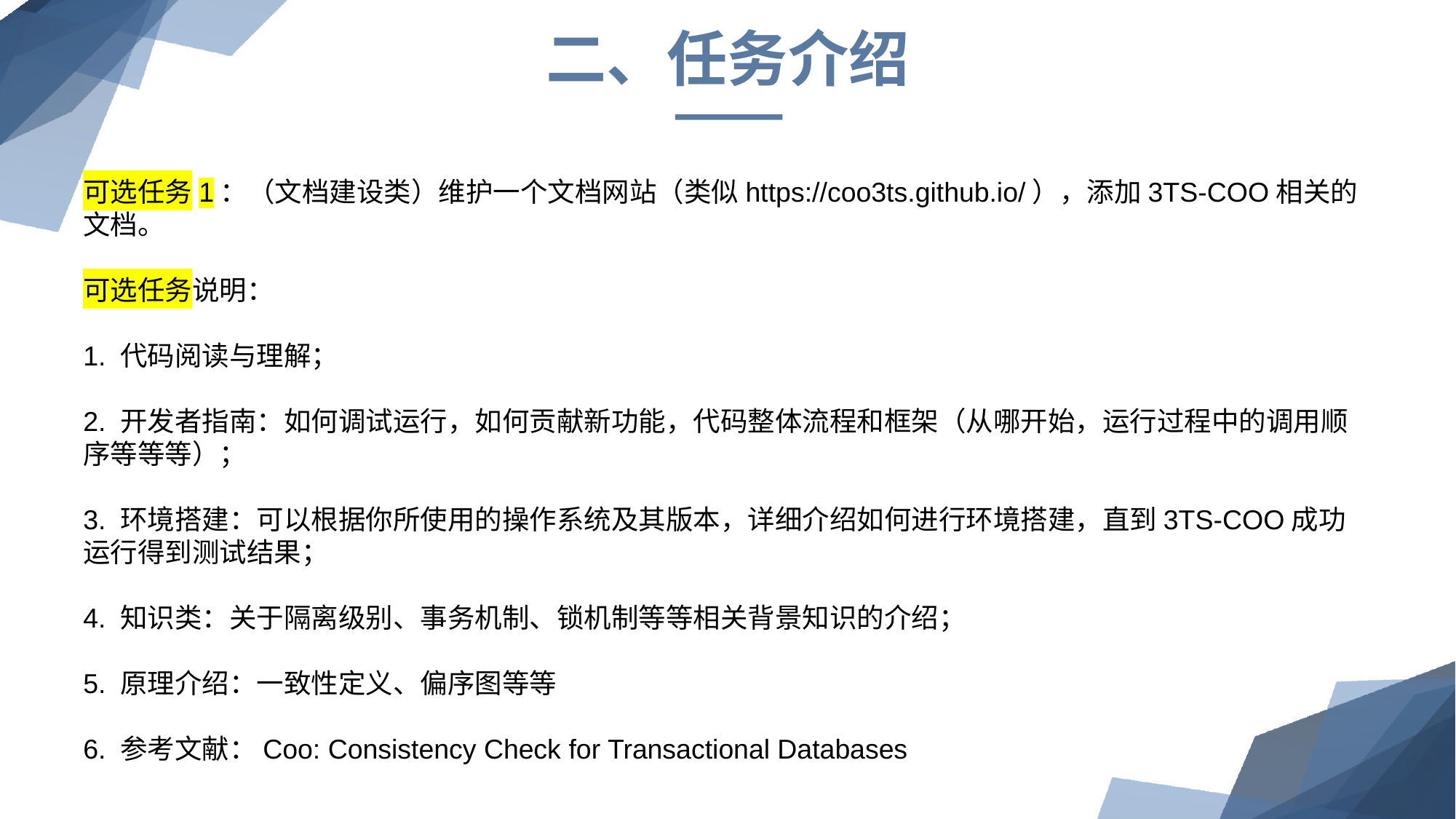

二、任务介绍

可选任务1：（文档建设类）维护一个文档网站（类似https://coo3ts.github.io/），添加3TS-COO相关的文档。

可选任务说明：

1. 代码阅读与理解；

2. 开发者指南：如何调试运行，如何贡献新功能，代码整体流程和框架（从哪开始，运行过程中的调用顺序等等等）；

3. 环境搭建：可以根据你所使用的操作系统及其版本，详细介绍如何进行环境搭建，直到3TS-COO成功运行得到测试结果；

4. 知识类：关于隔离级别、事务机制、锁机制等等相关背景知识的介绍；

5. 原理介绍：一致性定义、偏序图等等

6. 参考文献：Coo: Consistency Check for Transactional Databases